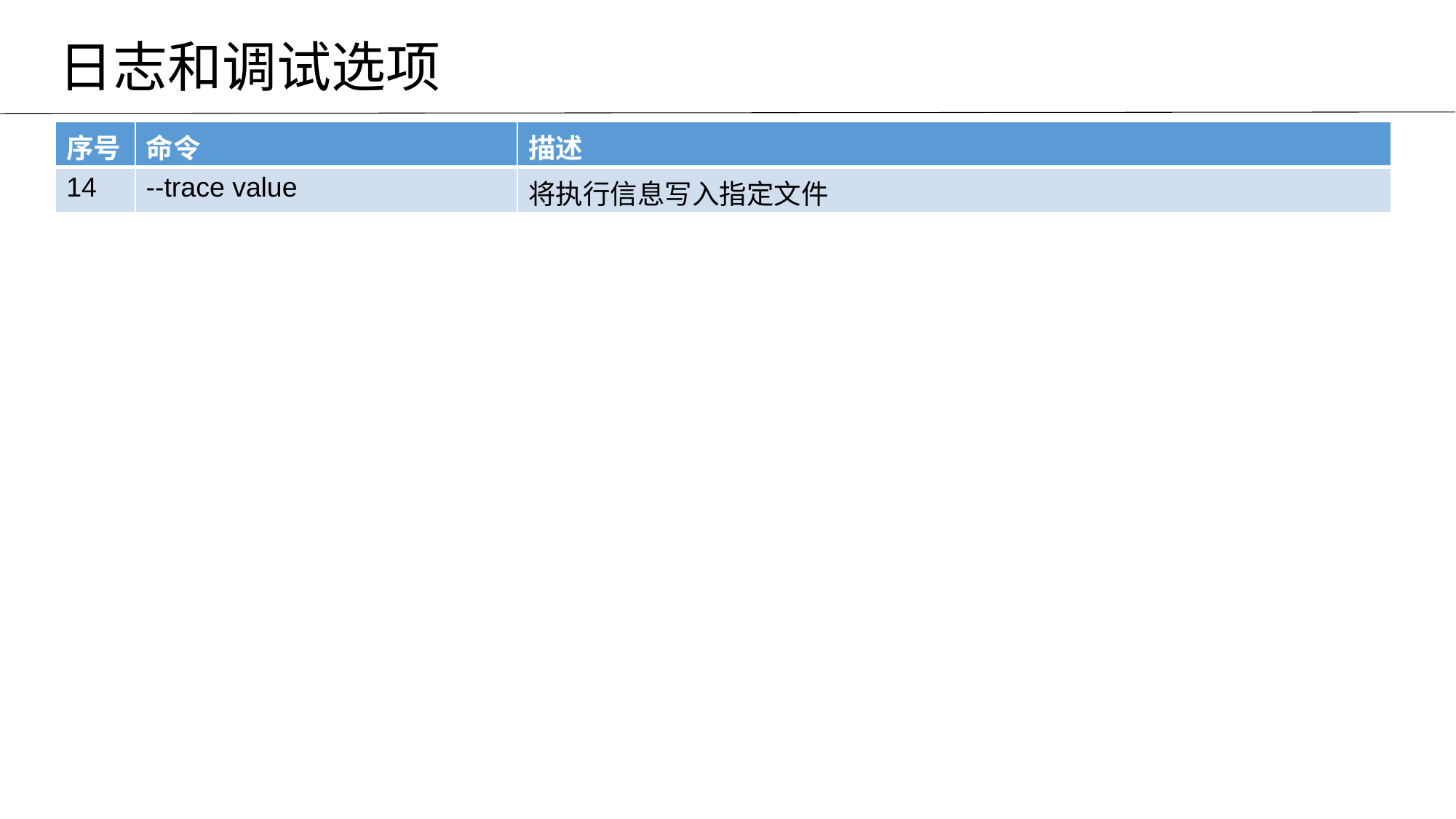

日志和调试选项
| 序号 | 命令 | 描述 |
| --- | --- | --- |
| 14 | --trace value | 将执行信息写入指定文件 |